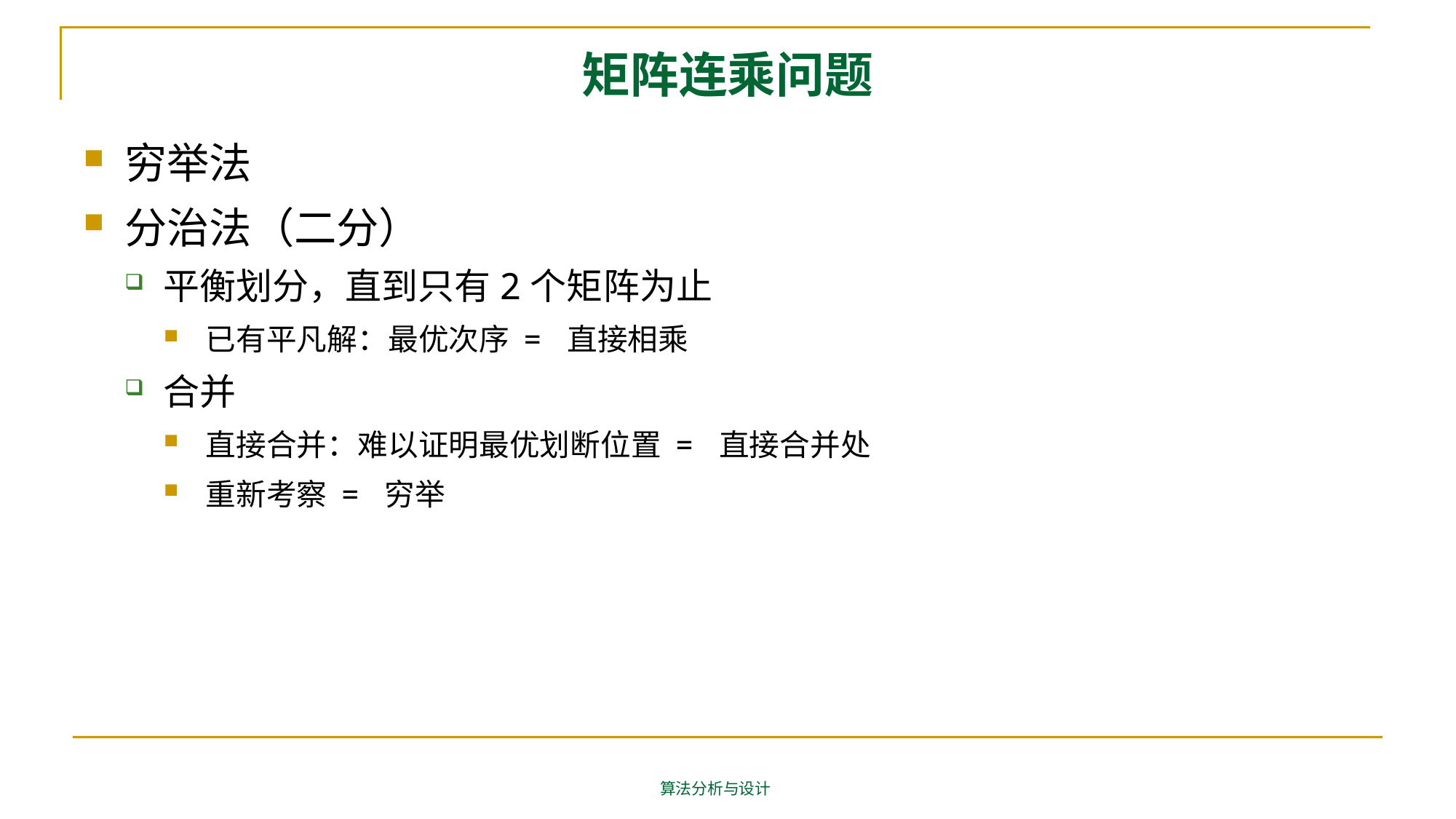

# 矩阵连乘问题
穷举法
分治法（二分）
平衡划分，直到只有2个矩阵为止
已有平凡解：最优次序 = 直接相乘
合并
直接合并：难以证明最优划断位置 = 直接合并处
重新考察 = 穷举
算法分析与设计